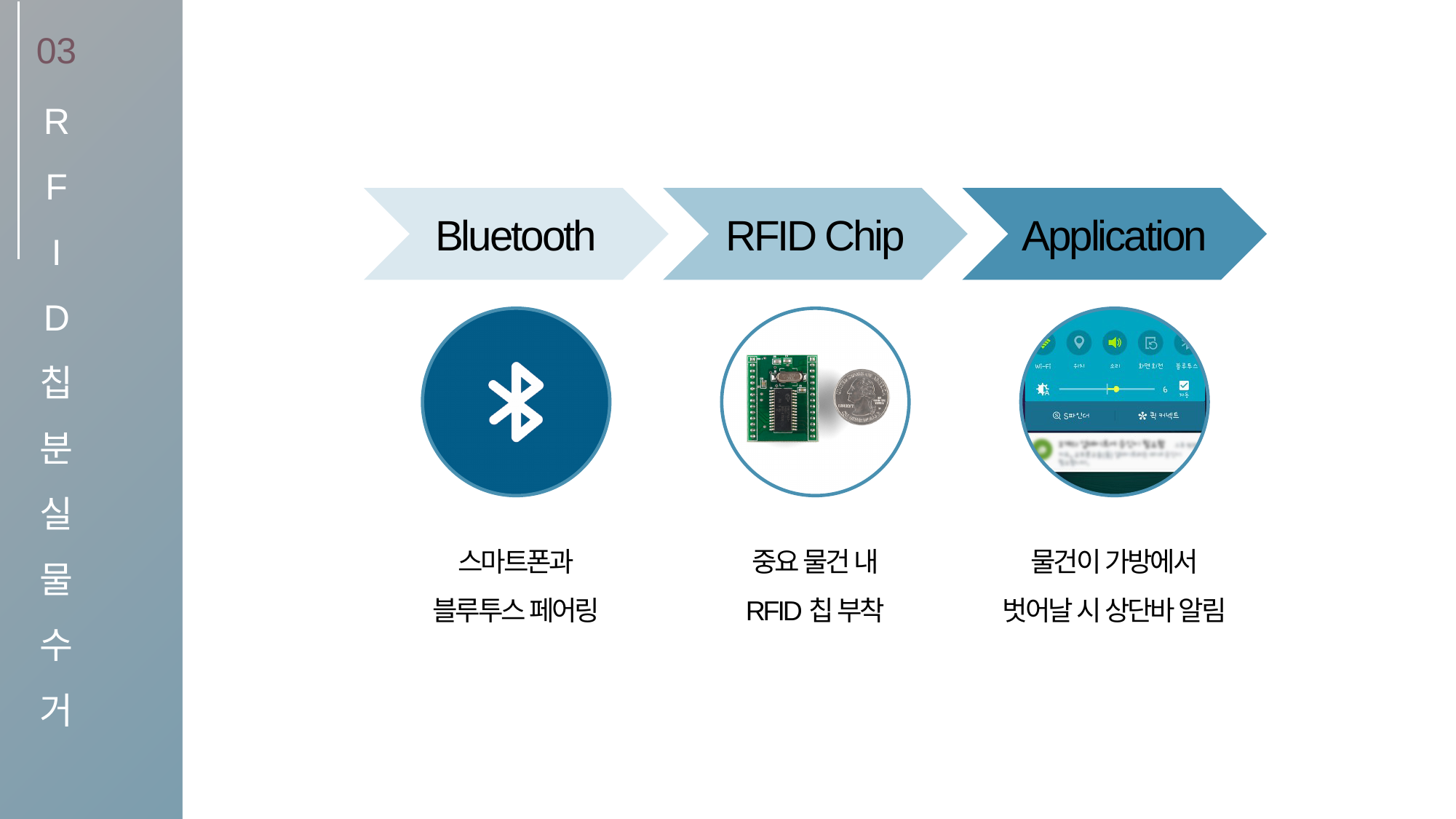

03

R
F
I
D
칩
분
실
물
수
거

Bluetooth
RFID Chip
Application

스마트폰과
블루투스 페어링
중요 물건 내
RFID칩 부착
물건이 가방에서
벗어날 시 상단바 알림